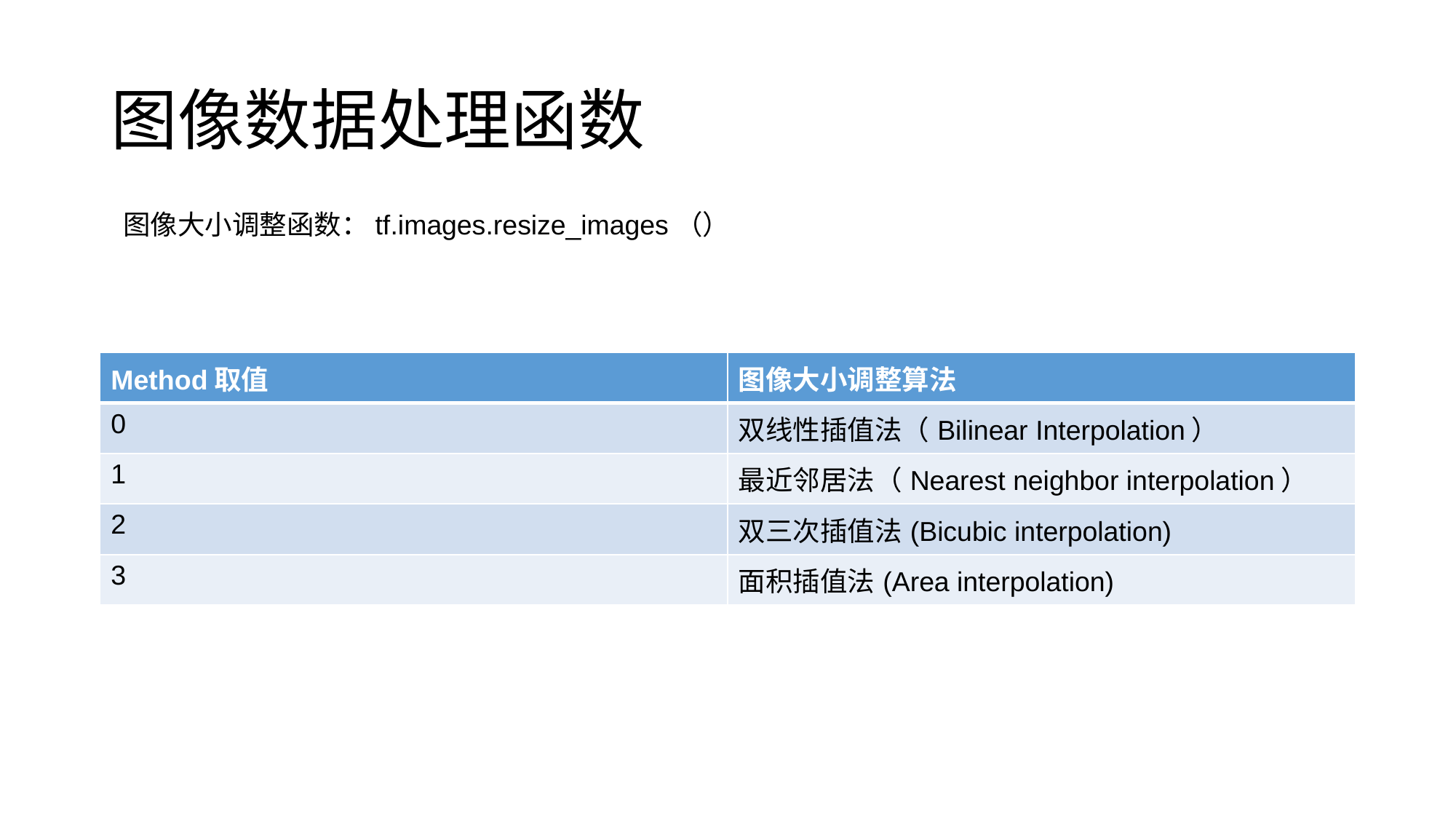

# 图像数据处理函数
图像大小调整函数：tf.images.resize_images（）
| Method取值 | 图像大小调整算法 |
| --- | --- |
| 0 | 双线性插值法（Bilinear Interpolation） |
| 1 | 最近邻居法（Nearest neighbor interpolation） |
| 2 | 双三次插值法(Bicubic interpolation) |
| 3 | 面积插值法(Area interpolation) |